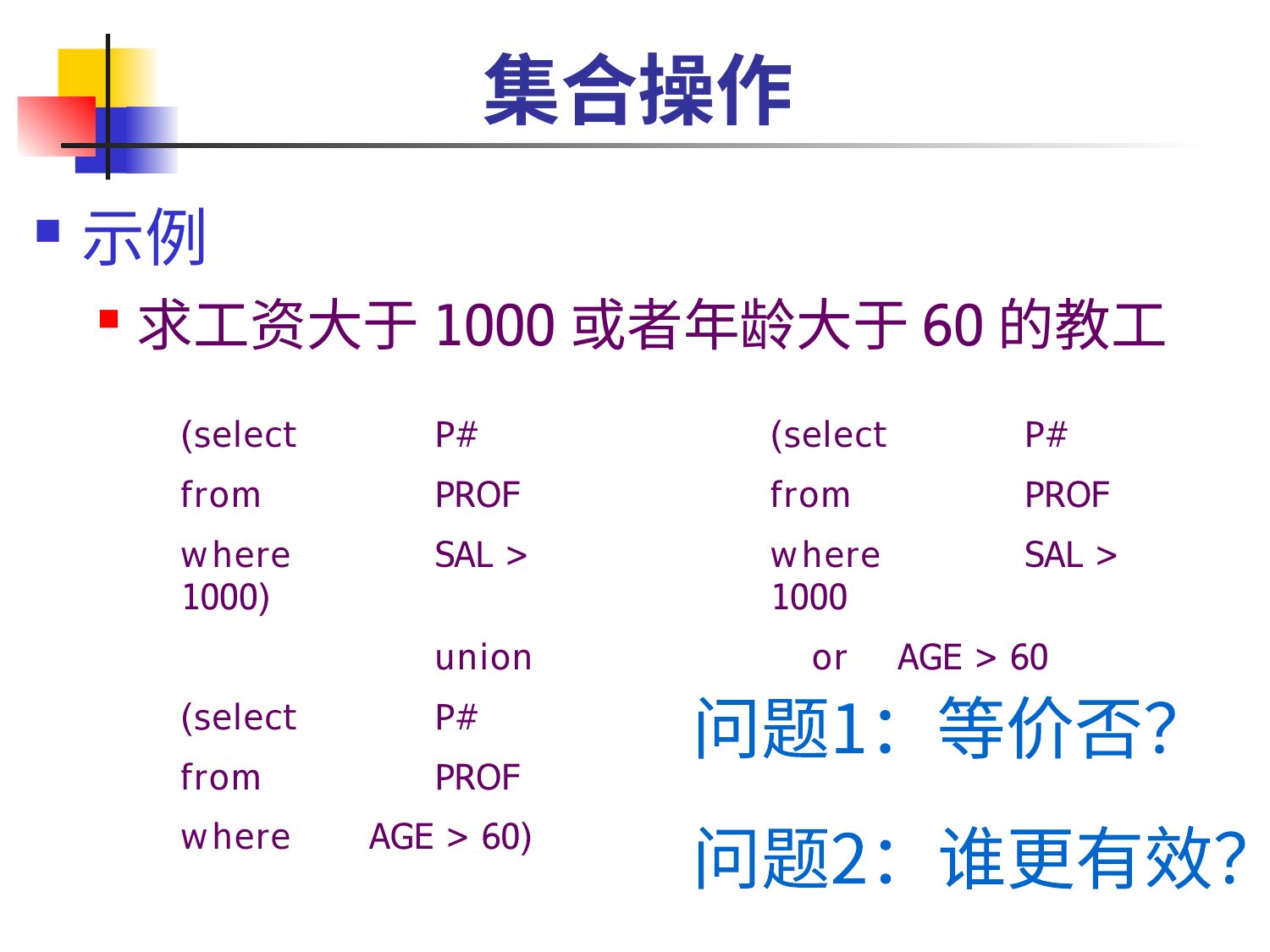

# 集合操作
示例
求工资大于1000或者年龄大于60的教工

(select   	P#
from      	PROF
where    	SAL > 1000)
		union
(select   	P#
from      	PROF
where       AGE > 60)
(select   	P#
from      	PROF
where    	SAL > 1000
    or	AGE > 60
问题1：等价否？
问题2：谁更有效？